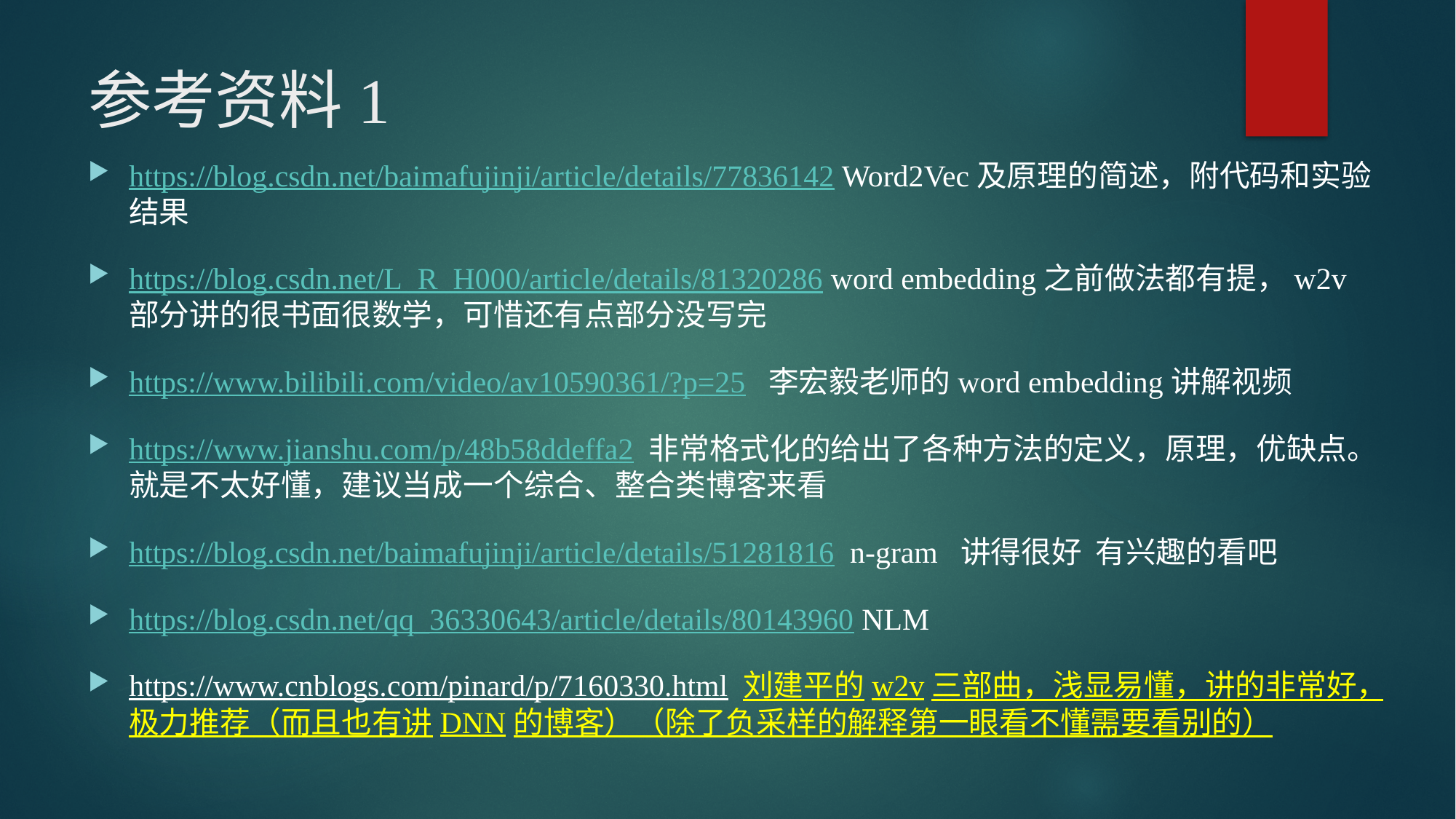

# 参考资料1
https://blog.csdn.net/baimafujinji/article/details/77836142 Word2Vec及原理的简述，附代码和实验结果
https://blog.csdn.net/L_R_H000/article/details/81320286 word embedding之前做法都有提，w2v部分讲的很书面很数学，可惜还有点部分没写完
https://www.bilibili.com/video/av10590361/?p=25  李宏毅老师的word embedding讲解视频
https://www.jianshu.com/p/48b58ddeffa2 非常格式化的给出了各种方法的定义，原理，优缺点。就是不太好懂，建议当成一个综合、整合类博客来看
https://blog.csdn.net/baimafujinji/article/details/51281816  n-gram  讲得很好  有兴趣的看吧
https://blog.csdn.net/qq_36330643/article/details/80143960 NLM
https://www.cnblogs.com/pinard/p/7160330.html 刘建平的w2v三部曲，浅显易懂，讲的非常好，极力推荐（而且也有讲DNN的博客）（除了负采样的解释第一眼看不懂需要看别的）